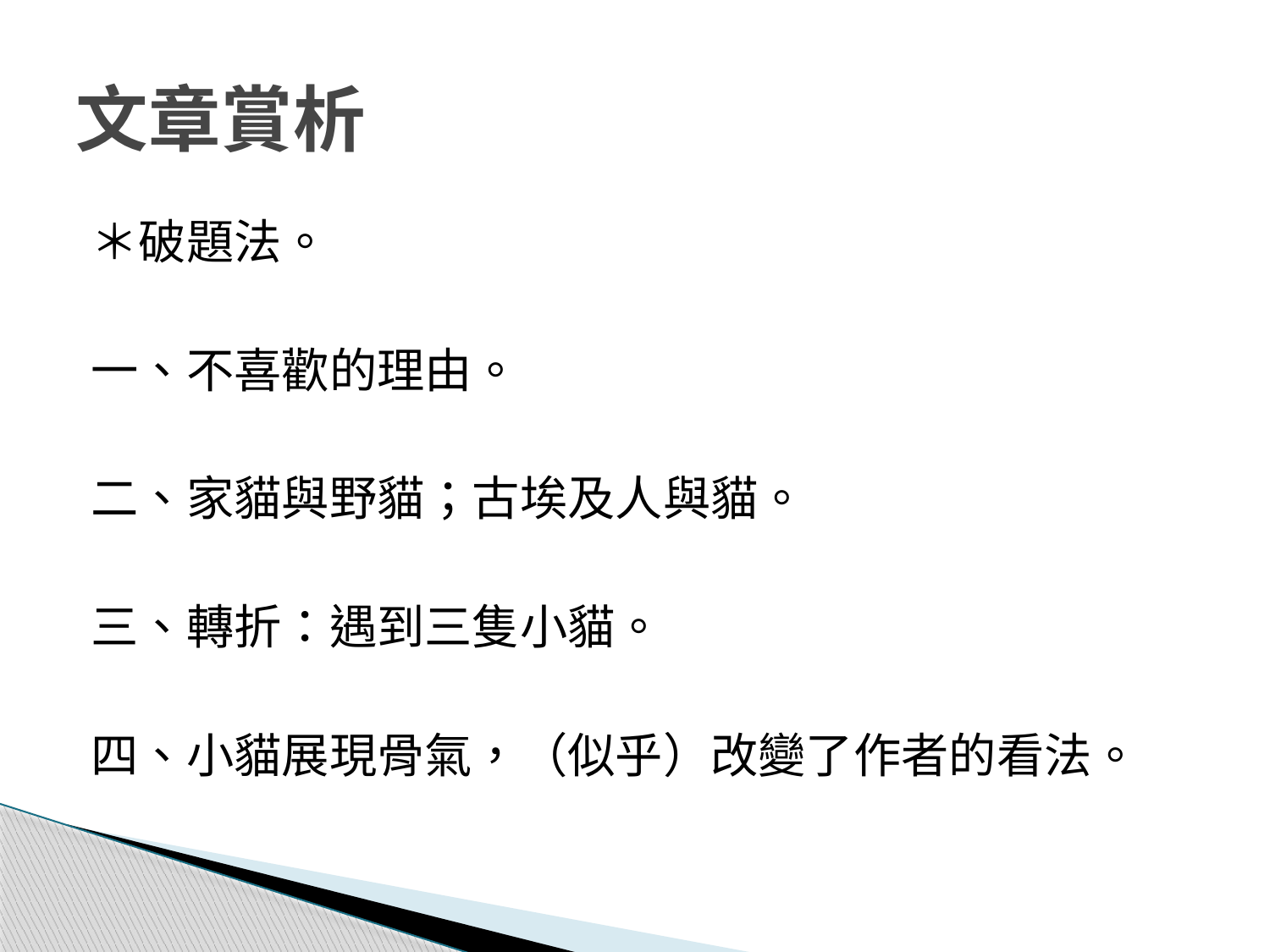

# 文章賞析
＊破題法。

一、不喜歡的理由。

二、家貓與野貓；古埃及人與貓。

三、轉折：遇到三隻小貓。

四、小貓展現骨氣，（似乎）改變了作者的看法。